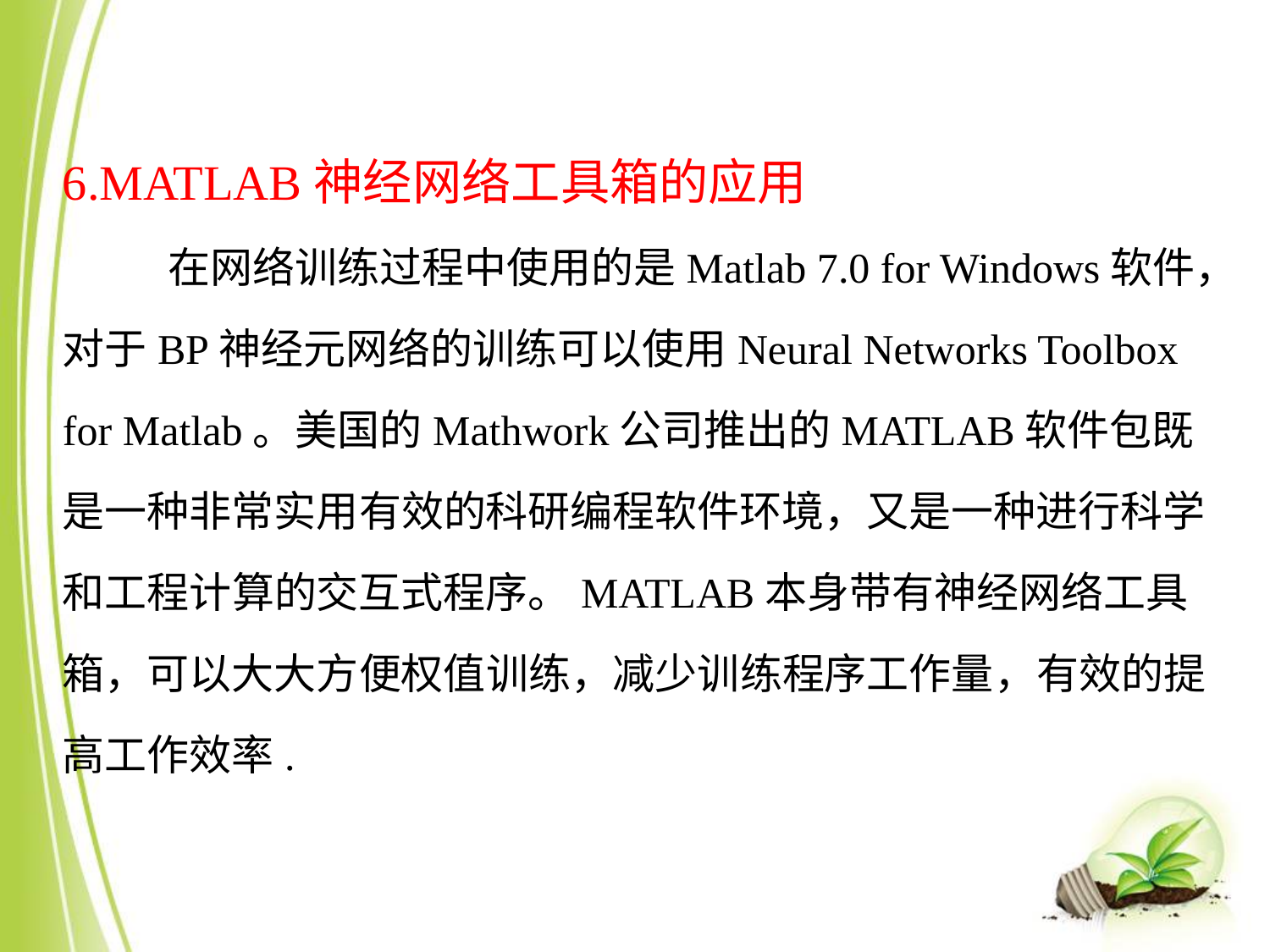

6.MATLAB神经网络工具箱的应用
          在网络训练过程中使用的是Matlab 7.0 for Windows软件，对于BP神经元网络的训练可以使用Neural Networks Toolbox for Matlab。美国的Mathwork公司推出的MATLAB软件包既是一种非常实用有效的科研编程软件环境，又是一种进行科学和工程计算的交互式程序。MATLAB本身带有神经网络工具箱，可以大大方便权值训练，减少训练程序工作量，有效的提高工作效率.